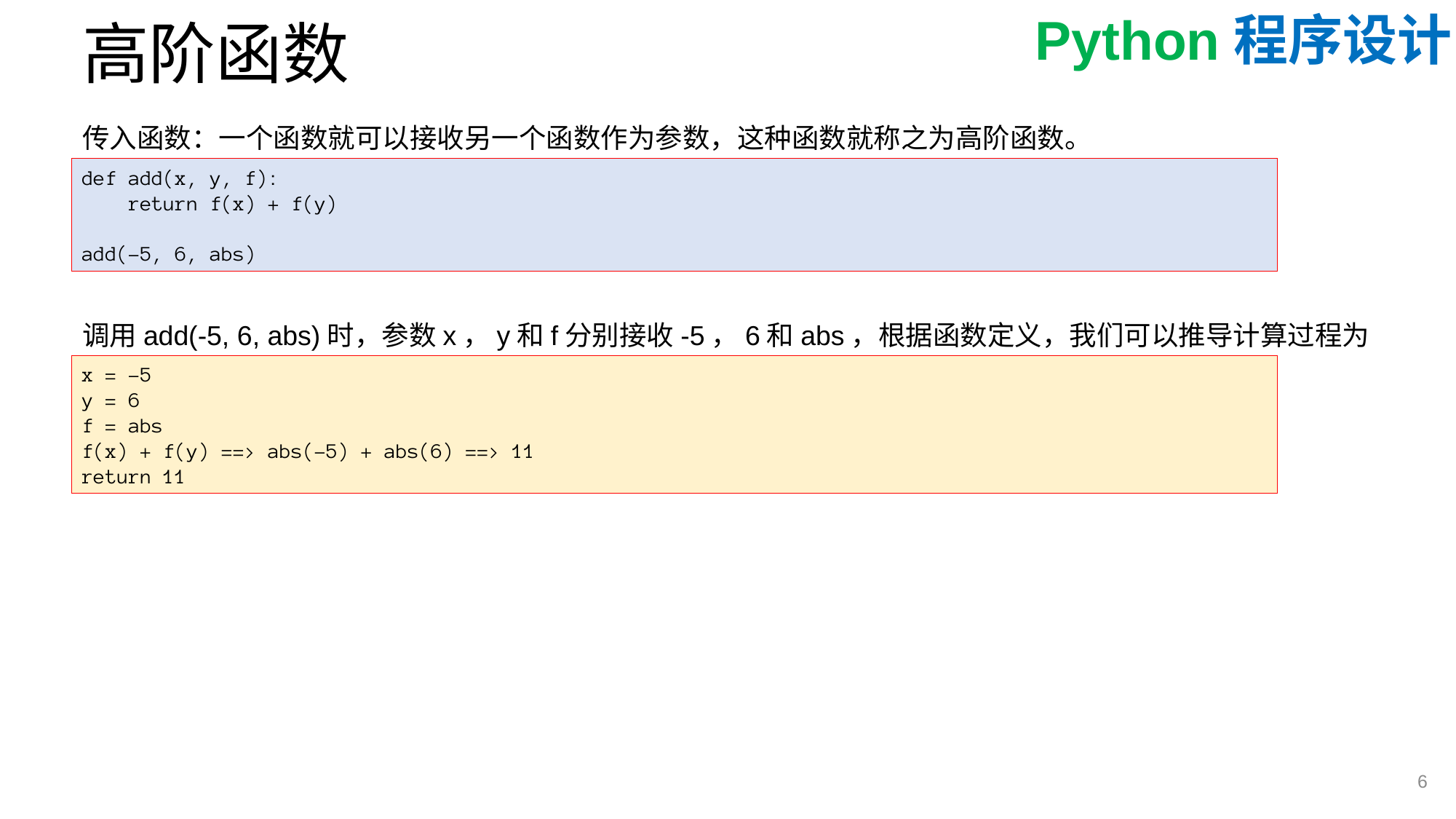

# 高阶函数
传入函数：一个函数就可以接收另一个函数作为参数，这种函数就称之为高阶函数。
def add(x, y, f):
    return f(x) + f(y)

add(-5, 6, abs)
调用add(-5, 6, abs)时，参数x，y和f分别接收-5，6和abs，根据函数定义，我们可以推导计算过程为
x = -5
y = 6
f = abs
f(x) + f(y) ==> abs(-5) + abs(6) ==> 11
return 11
6